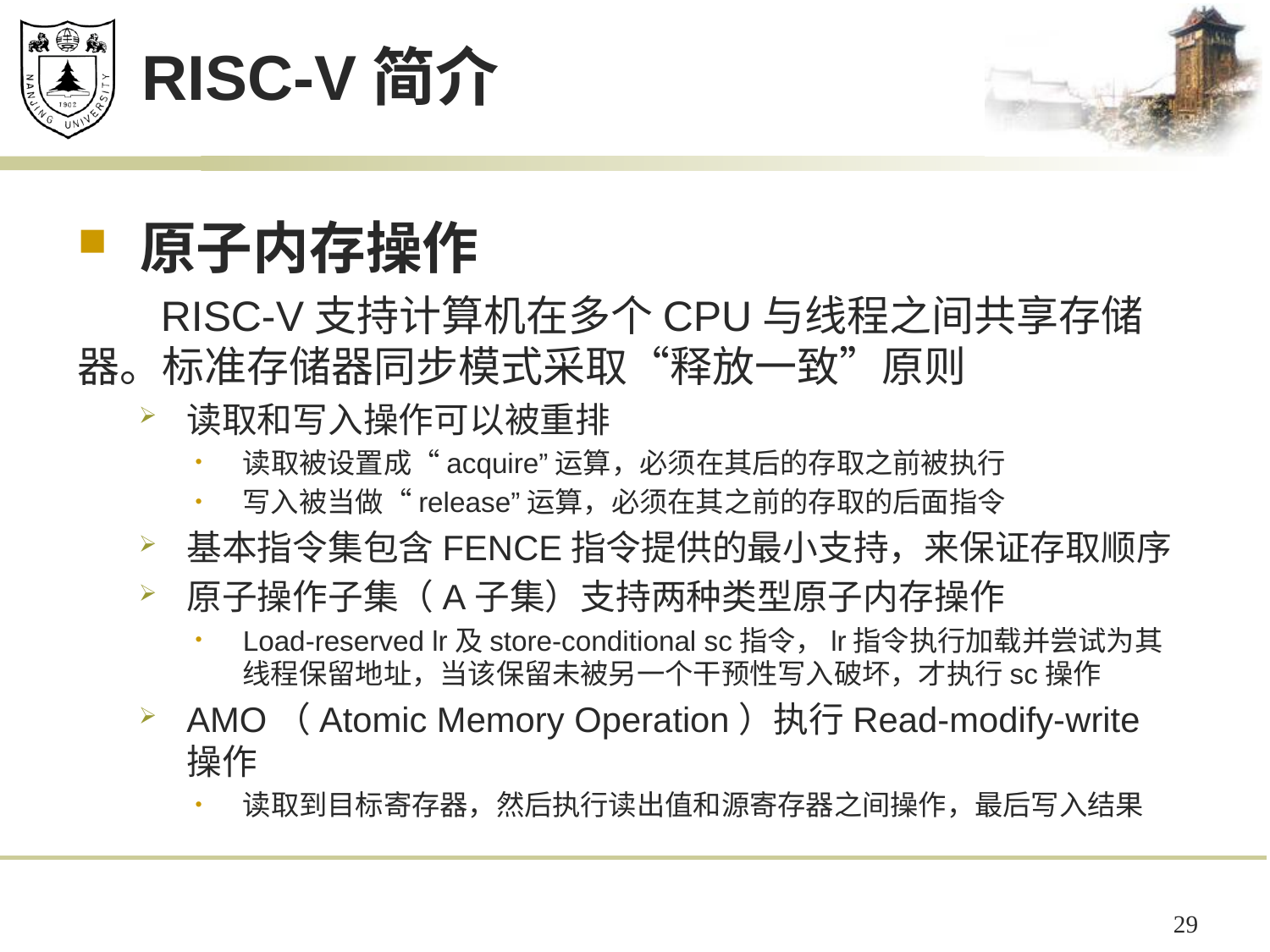

# RISC-V简介
原子内存操作
       RISC-V支持计算机在多个CPU与线程之间共享存储器。标准存储器同步模式采取“释放一致”原则
读取和写入操作可以被重排
读取被设置成“acquire”运算，必须在其后的存取之前被执行
写入被当做“release”运算，必须在其之前的存取的后面指令
基本指令集包含FENCE指令提供的最小支持，来保证存取顺序
原子操作子集（A子集）支持两种类型原子内存操作
Load-reserved lr及store-conditional sc指令，lr指令执行加载并尝试为其线程保留地址，当该保留未被另一个干预性写入破坏，才执行sc操作
AMO（Atomic Memory Operation）执行Read-modify-write操作
读取到目标寄存器，然后执行读出值和源寄存器之间操作，最后写入结果